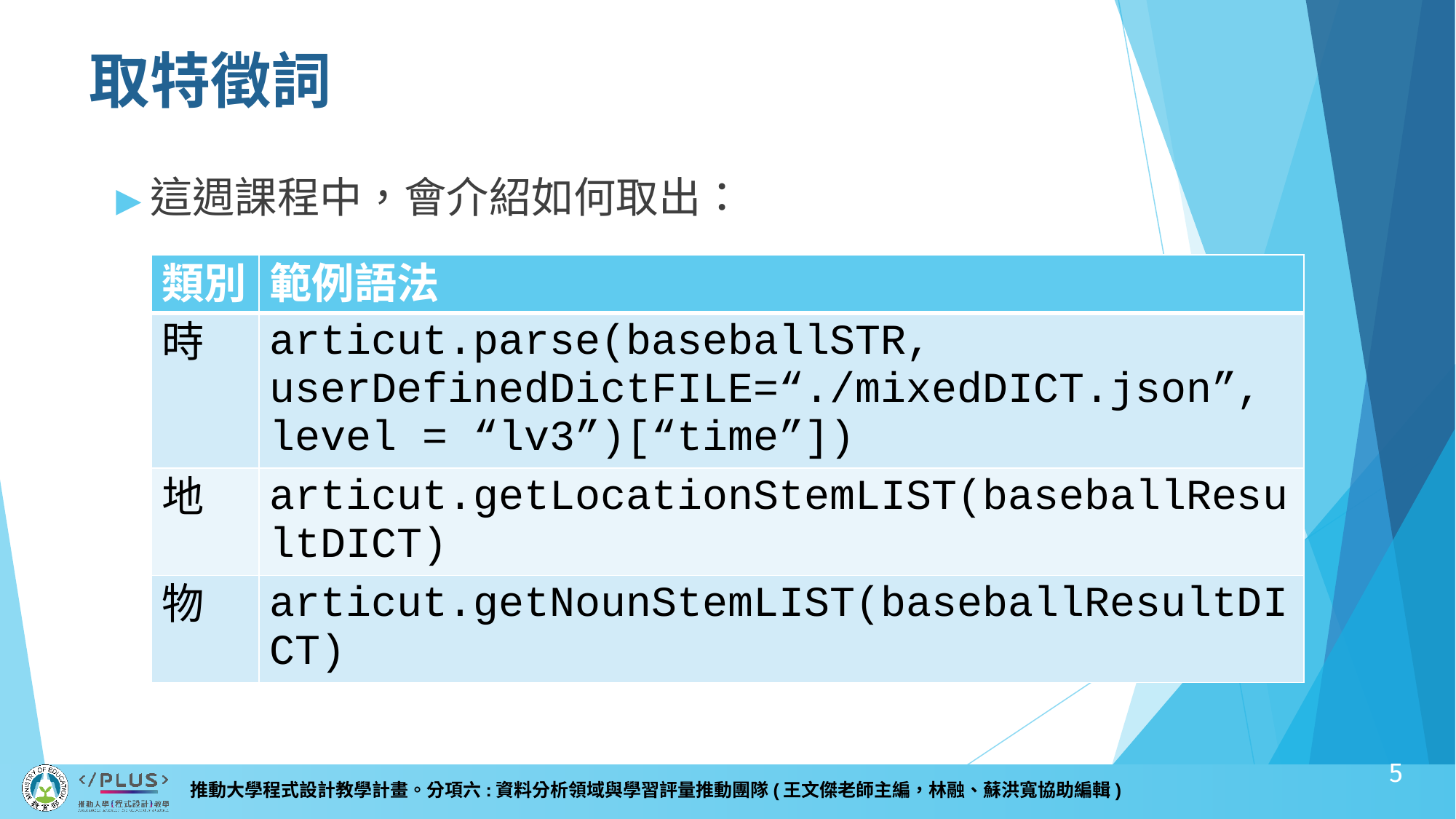

# 取特徵詞
這週課程中，會介紹如何取出：

| 類別 | 範例語法 |
| --- | --- |
| 時 | articut.parse(baseballSTR, userDefinedDictFILE=“./mixedDICT.json”, level = “lv3”)[“time”]) |
| 地 | articut.getLocationStemLIST(baseballResultDICT) |
| 物 | articut.getNounStemLIST(baseballResultDICT) |
5